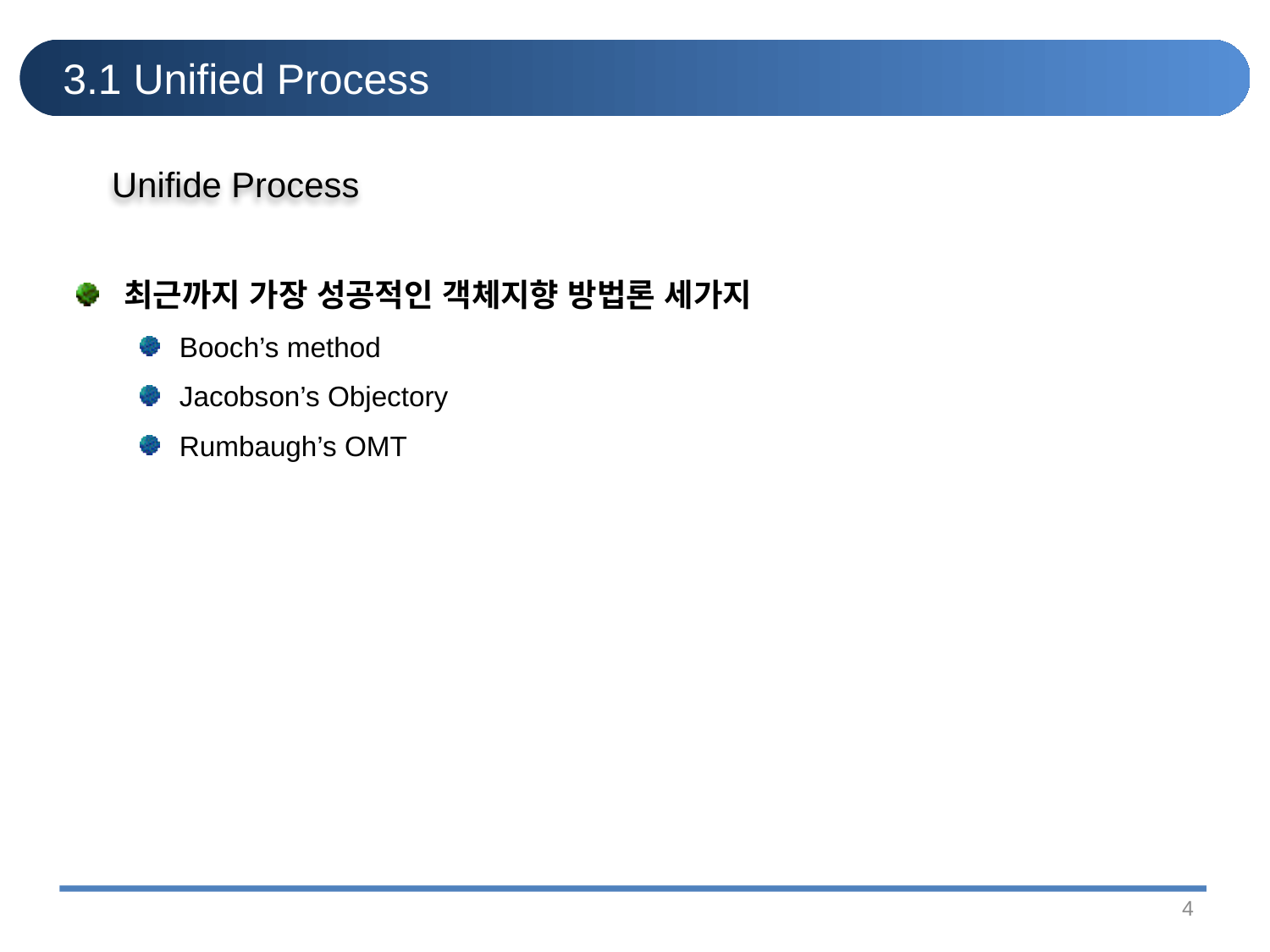

# 3.1 Unified Process
Unifide Process
최근까지 가장 성공적인 객체지향 방법론 세가지
Booch’s method
Jacobson’s Objectory
Rumbaugh’s OMT

4